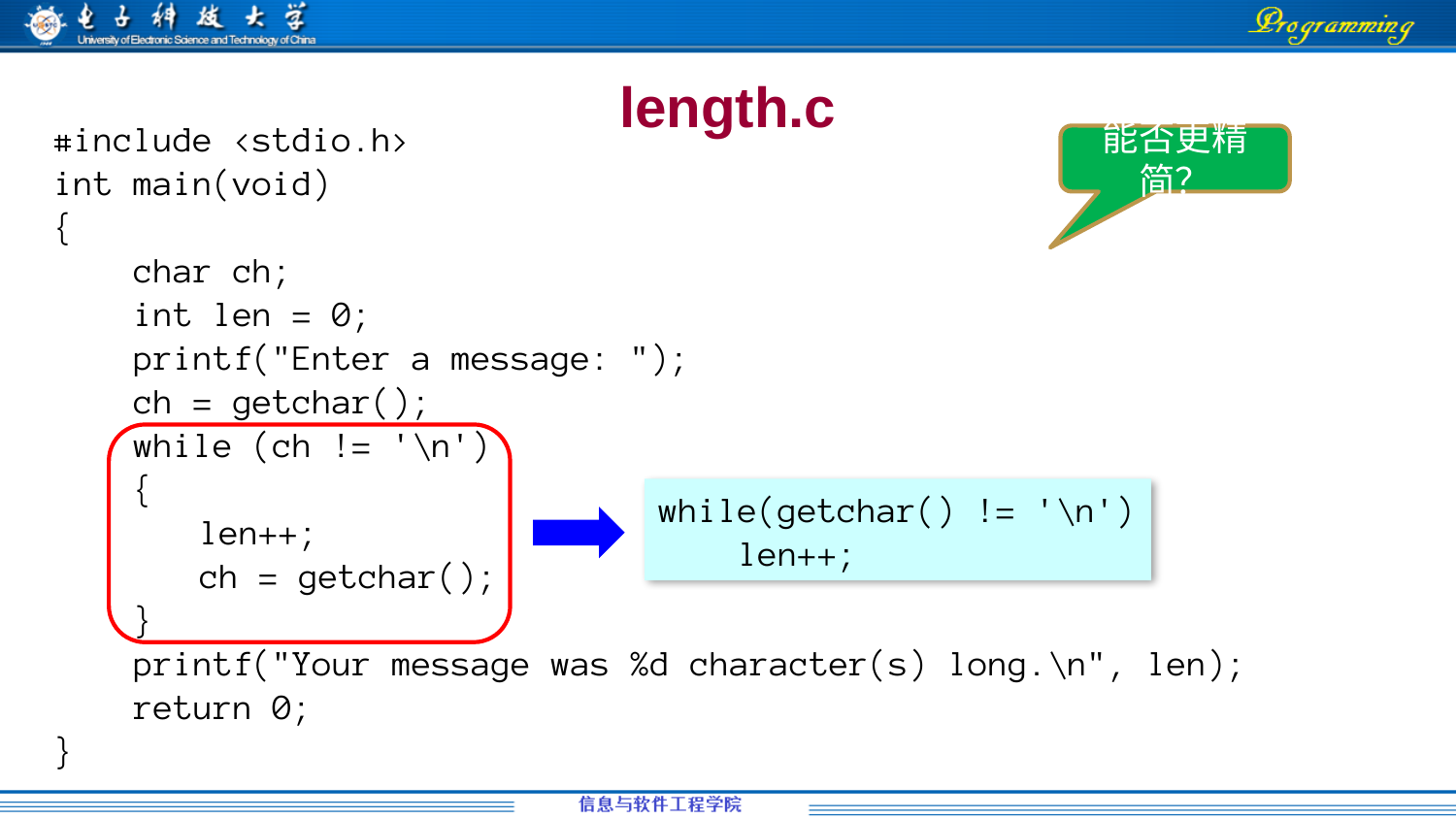

# length.c
#include <stdio.h>
int main(void)
{
    char ch;
    int len = 0;
    printf("Enter a message: ");
    ch = getchar();
    while (ch != '\n')
    {
	len++;
	ch = getchar();
    }
    printf("Your message was %d character(s) long.\n", len);
    return 0;
}
能否更精简？

while(getchar() != '\n')
    len++;